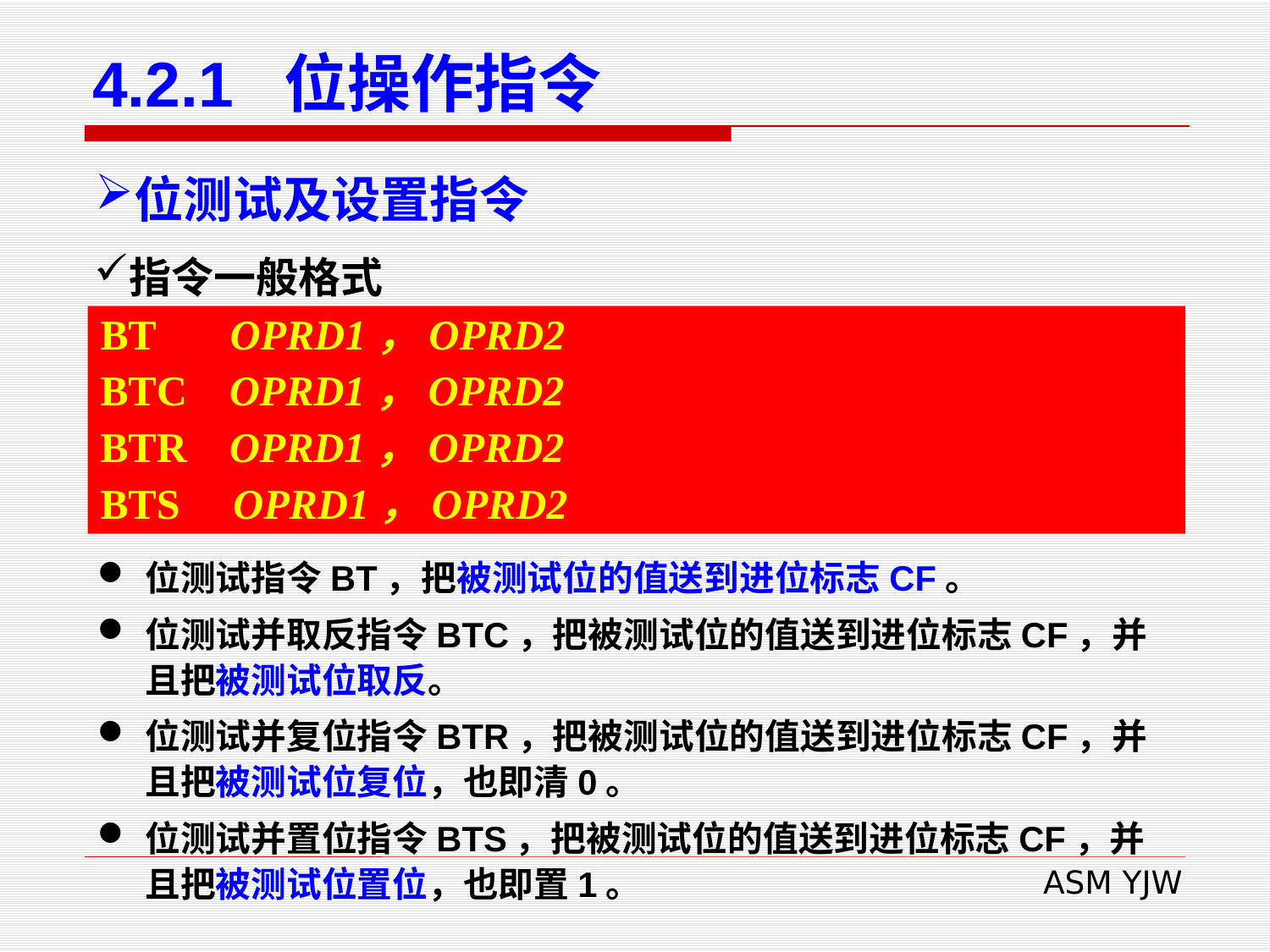

# 4.2.1  位操作指令
位测试及设置指令
指令一般格式
BT       OPRD1，OPRD2
BTC    OPRD1，OPRD2
BTR    OPRD1，OPRD2
BTS     OPRD1，OPRD2
位测试指令BT，把被测试位的值送到进位标志CF。
位测试并取反指令BTC，把被测试位的值送到进位标志CF，并且把被测试位取反。
位测试并复位指令BTR，把被测试位的值送到进位标志CF，并且把被测试位复位，也即清0。
位测试并置位指令BTS，把被测试位的值送到进位标志CF，并且把被测试位置位，也即置1。